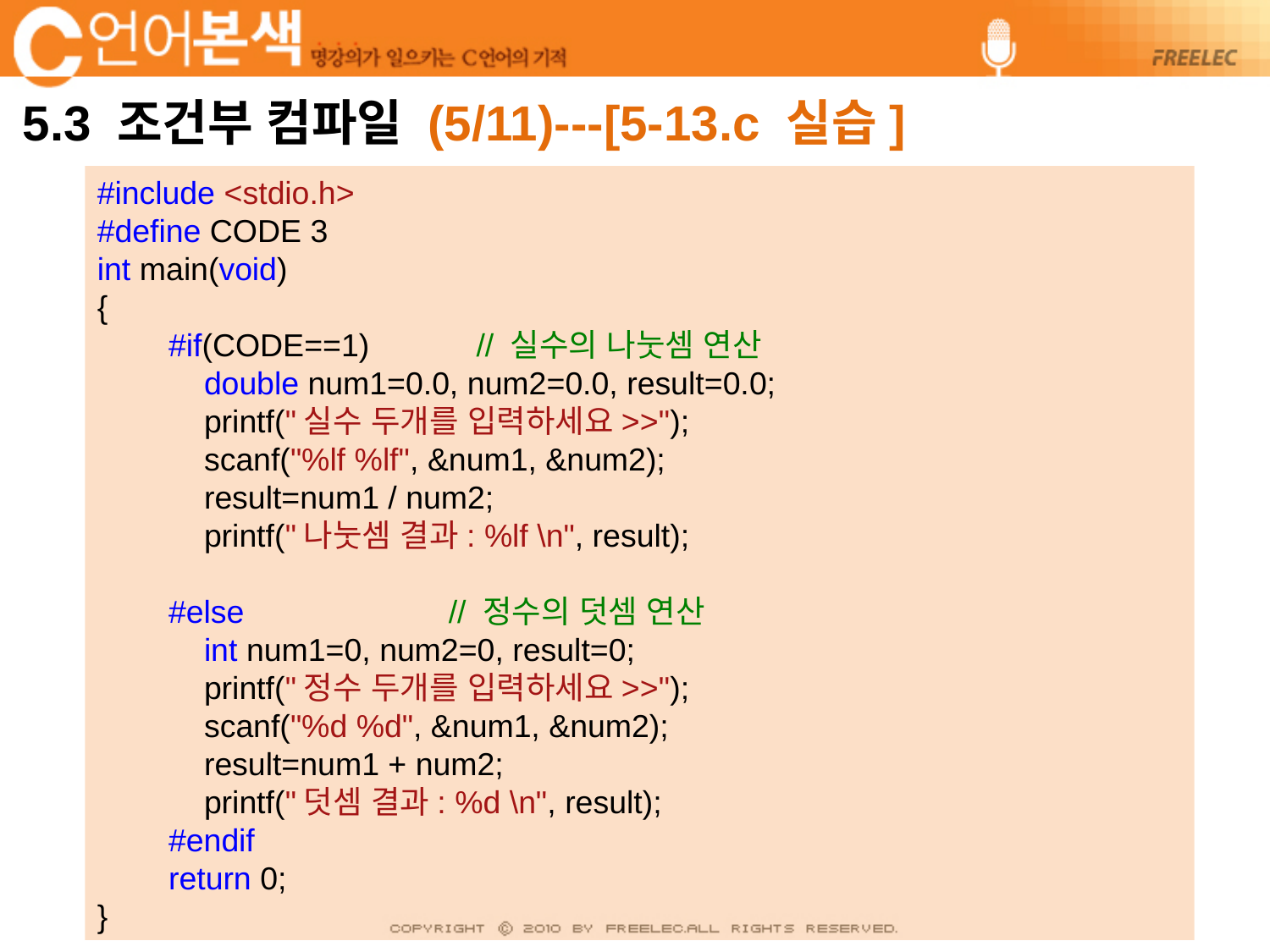

# 5.3 조건부 컴파일 (5/11)---[5-13.c 실습]
#include <stdio.h>
#define CODE 3
int main(void)
{
        #if(CODE==1)            // 실수의 나눗셈 연산
            double num1=0.0, num2=0.0, result=0.0;
            printf("실수 두개를 입력하세요>>");
            scanf("%lf %lf", &num1, &num2);
            result=num1 / num2;
            printf("나눗셈 결과: %lf \n", result);

        #else                       // 정수의 덧셈 연산
            int num1=0, num2=0, result=0;
            printf("정수 두개를 입력하세요>>");
            scanf("%d %d", &num1, &num2);
            result=num1 + num2;
            printf("덧셈 결과: %d \n", result);
        #endif
        return 0;
}